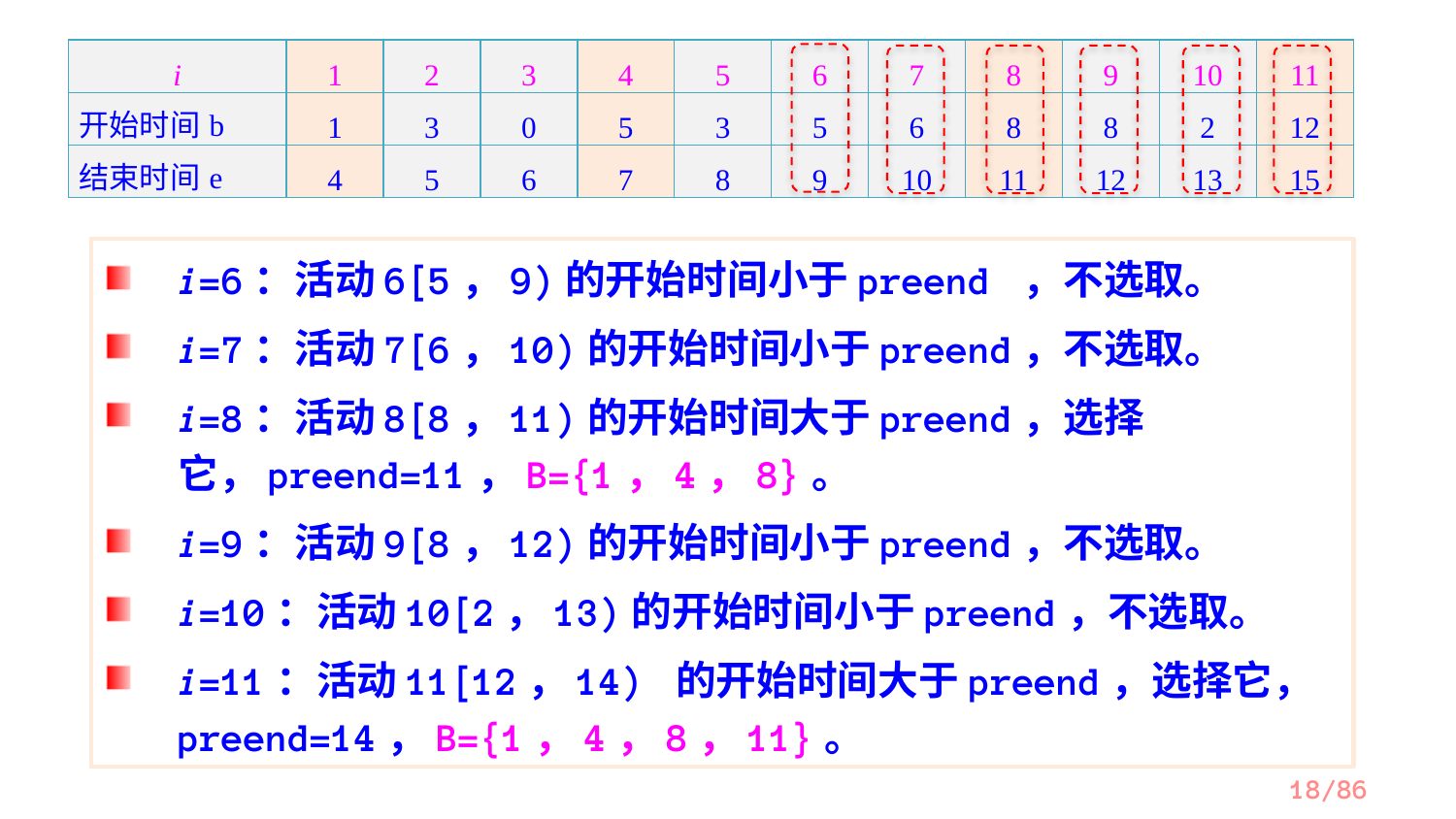

| i | 1 | 2 | 3 | 4 | 5 | 6 | 7 | 8 | 9 | 10 | 11 |
| --- | --- | --- | --- | --- | --- | --- | --- | --- | --- | --- | --- |
| 开始时间b | 1 | 3 | 0 | 5 | 3 | 5 | 6 | 8 | 8 | 2 | 12 |
| 结束时间e | 4 | 5 | 6 | 7 | 8 | 9 | 10 | 11 | 12 | 13 | 15 |

i=6：活动6[5，9)的开始时间小于preend ，不选取。
i=7：活动7[6，10)的开始时间小于preend，不选取。
i=8：活动8[8，11)的开始时间大于preend，选择它，preend=11，B={1，4，8}。
i=9：活动9[8，12)的开始时间小于preend，不选取。
i=10：活动10[2，13)的开始时间小于preend，不选取。
i=11：活动11[12，14) 的开始时间大于preend，选择它，preend=14，B={1，4，8，11}。
18/86